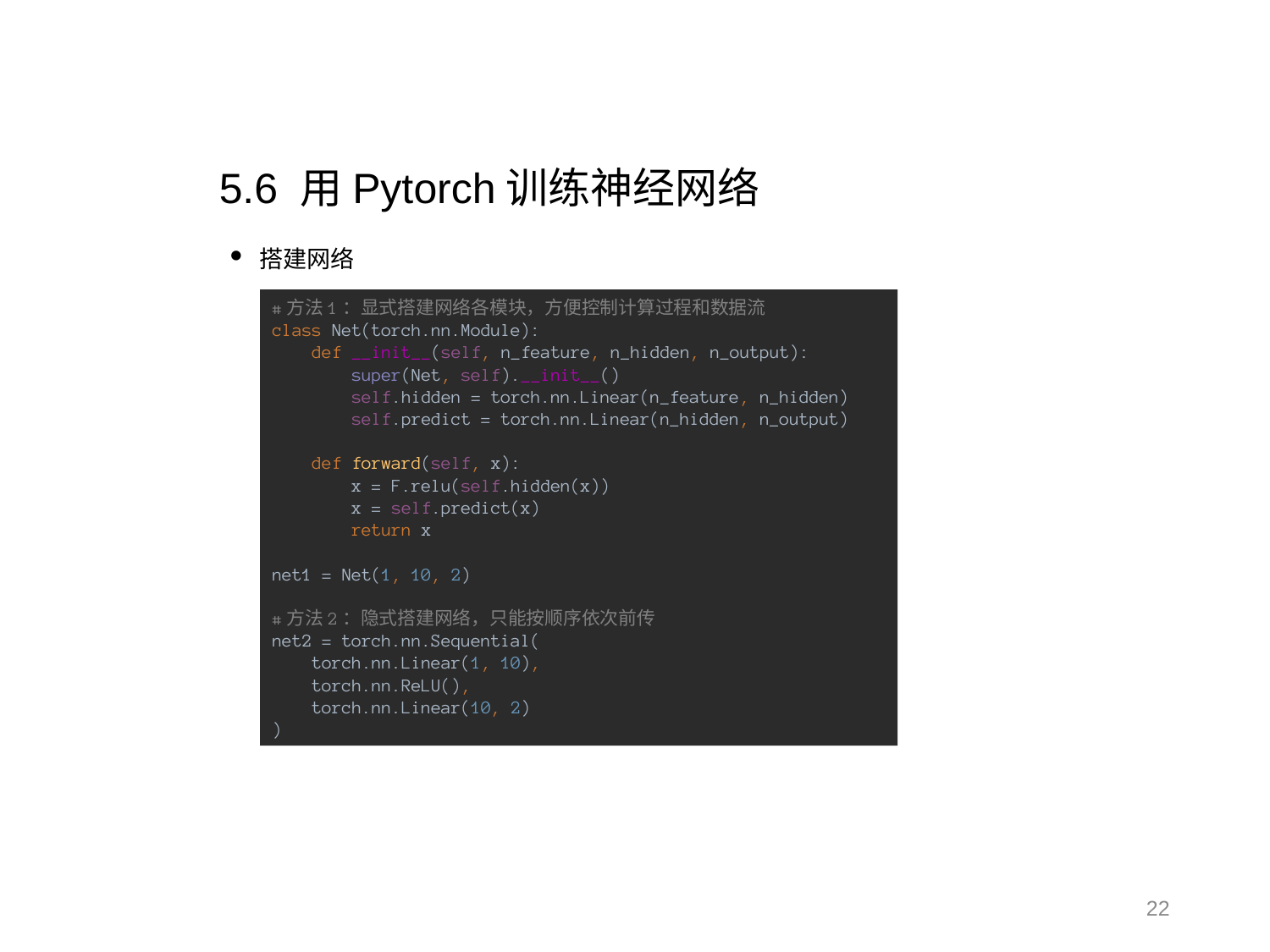

# 5.6 用Pytorch训练神经网络
搭建网络
#方法1：显式搭建网络各模块，方便控制计算过程和数据流
class Net(torch.nn.Module):
    def __init__(self, n_feature, n_hidden, n_output):
        super(Net, self).__init__()
        self.hidden = torch.nn.Linear(n_feature, n_hidden)
        self.predict = torch.nn.Linear(n_hidden, n_output)
    def forward(self, x):
        x = F.relu(self.hidden(x))
        x = self.predict(x)
        return x
net1 = Net(1, 10, 2)
#方法2：隐式搭建网络，只能按顺序依次前传
net2 = torch.nn.Sequential(
    torch.nn.Linear(1, 10),
    torch.nn.ReLU(),
    torch.nn.Linear(10, 2)
)
22